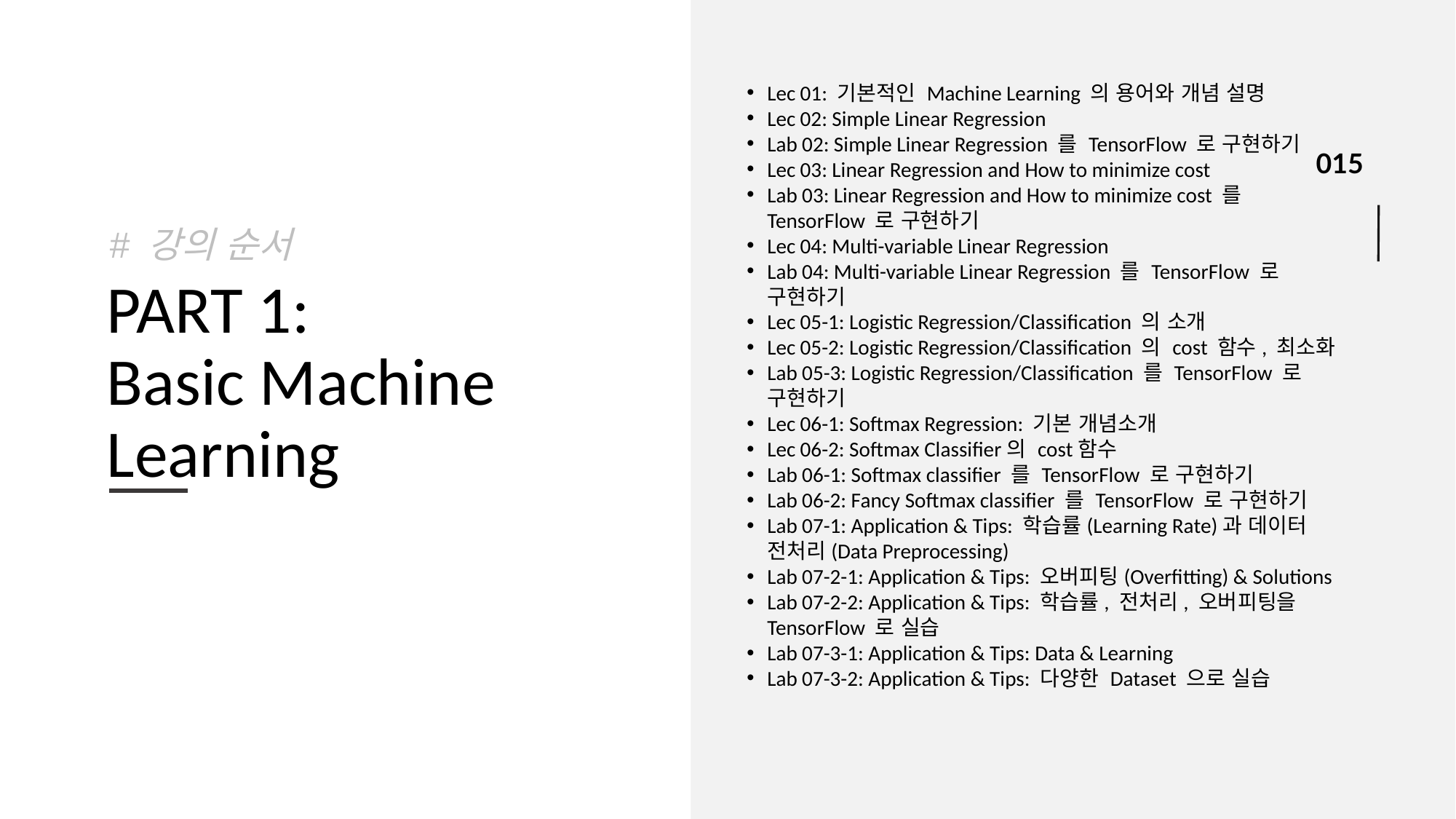

Lec 01: 기본적인 Machine Learning 의 용어와 개념 설명
Lec 02: Simple Linear Regression
Lab 02: Simple Linear Regression 를 TensorFlow 로 구현하기
Lec 03: Linear Regression and How to minimize cost
Lab 03: Linear Regression and How to minimize cost 를 TensorFlow 로 구현하기
Lec 04: Multi-variable Linear Regression
Lab 04: Multi-variable Linear Regression 를 TensorFlow 로 구현하기
Lec 05-1: Logistic Regression/Classification 의 소개
Lec 05-2: Logistic Regression/Classification 의 cost 함수, 최소화
Lab 05-3: Logistic Regression/Classification 를 TensorFlow 로 구현하기
Lec 06-1: Softmax Regression: 기본 개념소개
Lec 06-2: Softmax Classifier의 cost함수
Lab 06-1: Softmax classifier 를 TensorFlow 로 구현하기
Lab 06-2: Fancy Softmax classifier 를 TensorFlow 로 구현하기
Lab 07-1: Application & Tips: 학습률(Learning Rate)과 데이터 전처리(Data Preprocessing)
Lab 07-2-1: Application & Tips: 오버피팅(Overfitting) & Solutions
Lab 07-2-2: Application & Tips: 학습률, 전처리, 오버피팅을 TensorFlow 로 실습
Lab 07-3-1: Application & Tips: Data & Learning
Lab 07-3-2: Application & Tips: 다양한 Dataset 으로 실습

# 강의 순서
PART 1:
Basic Machine Learning